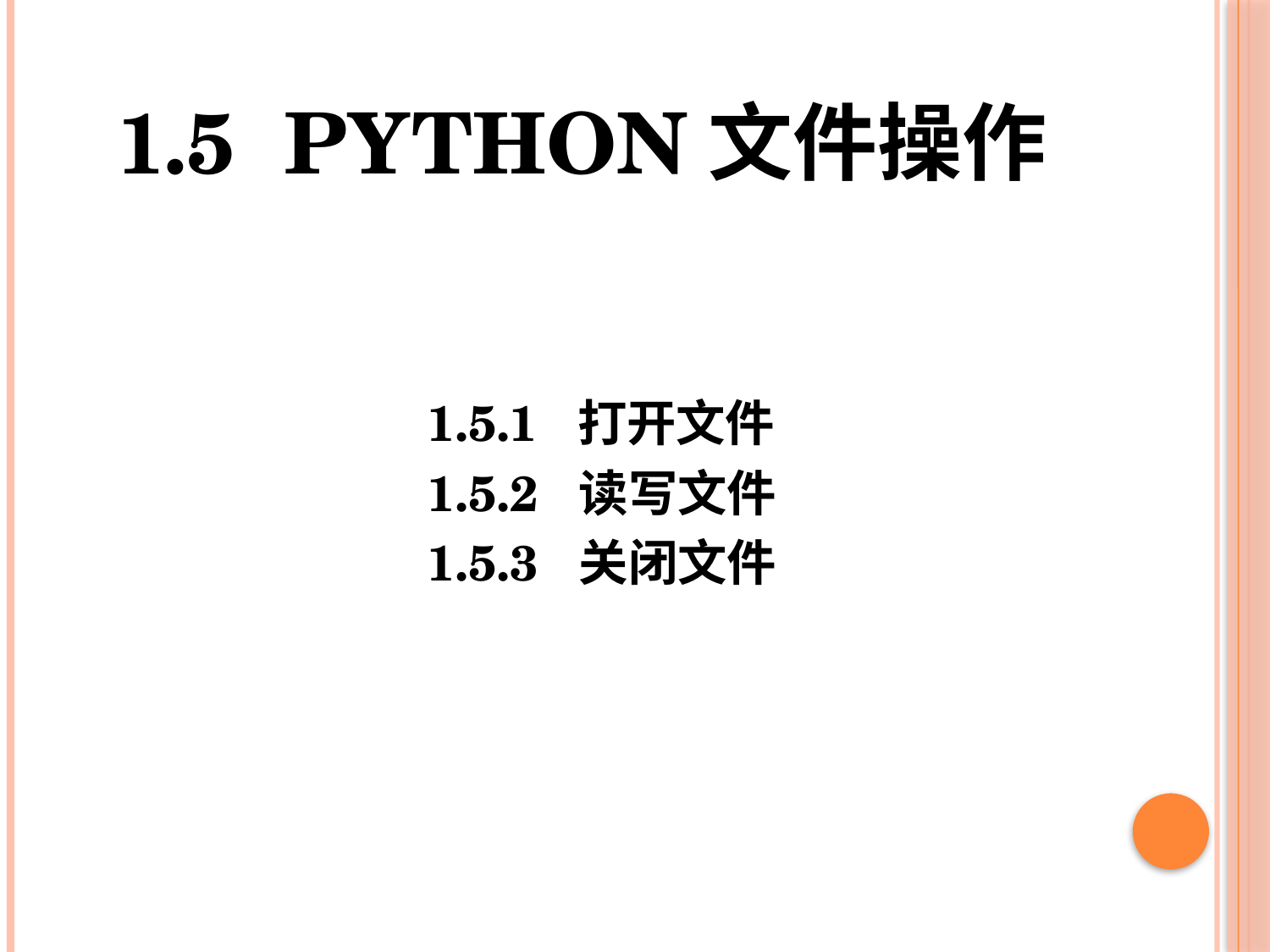

# 1.5  Python文件操作
1.5.1  打开文件
1.5.2  读写文件
1.5.3  关闭文件